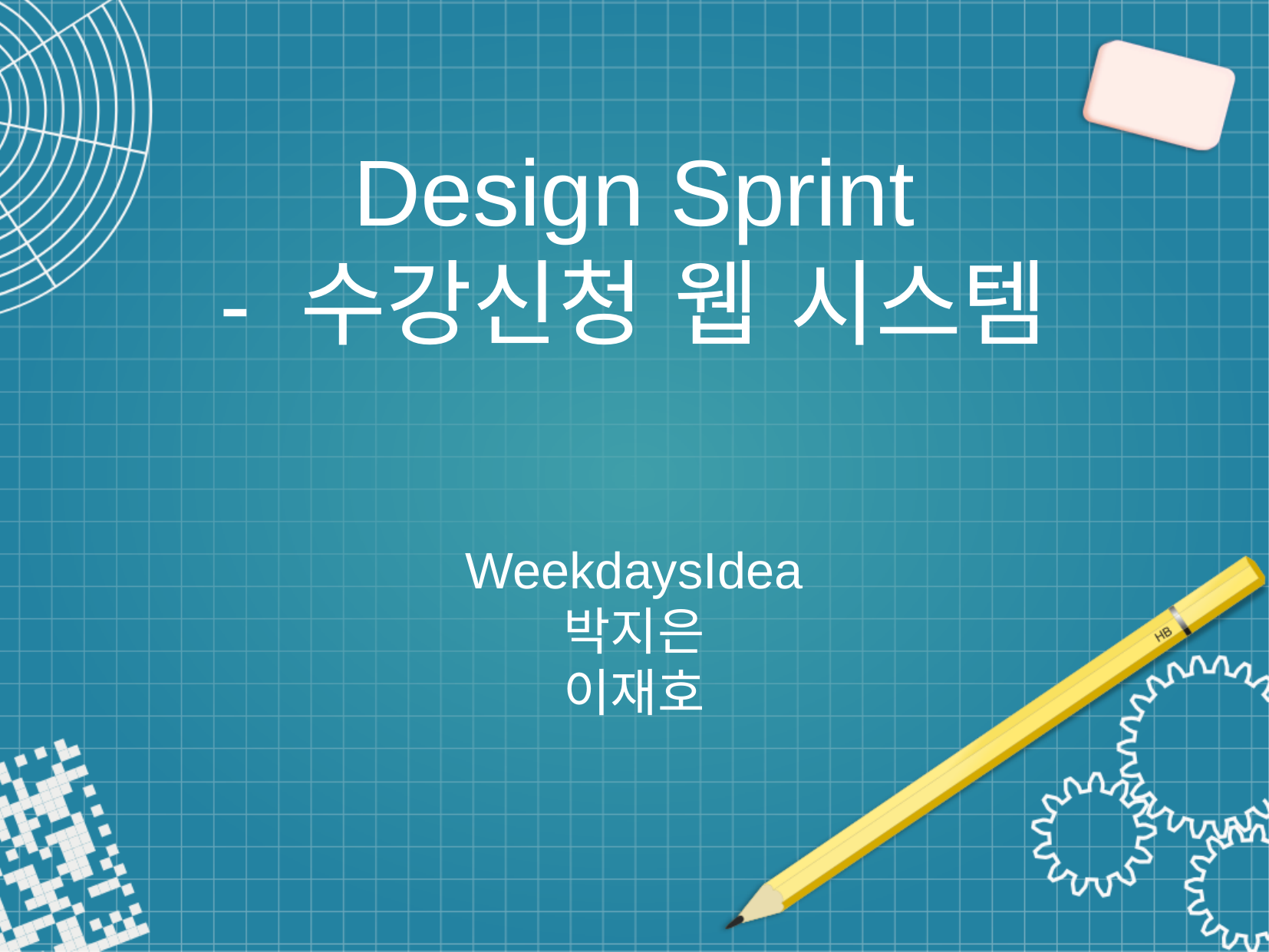

Design Sprint
- 수강신청 웹 시스템
WeekdaysIdea
박지은
이재호